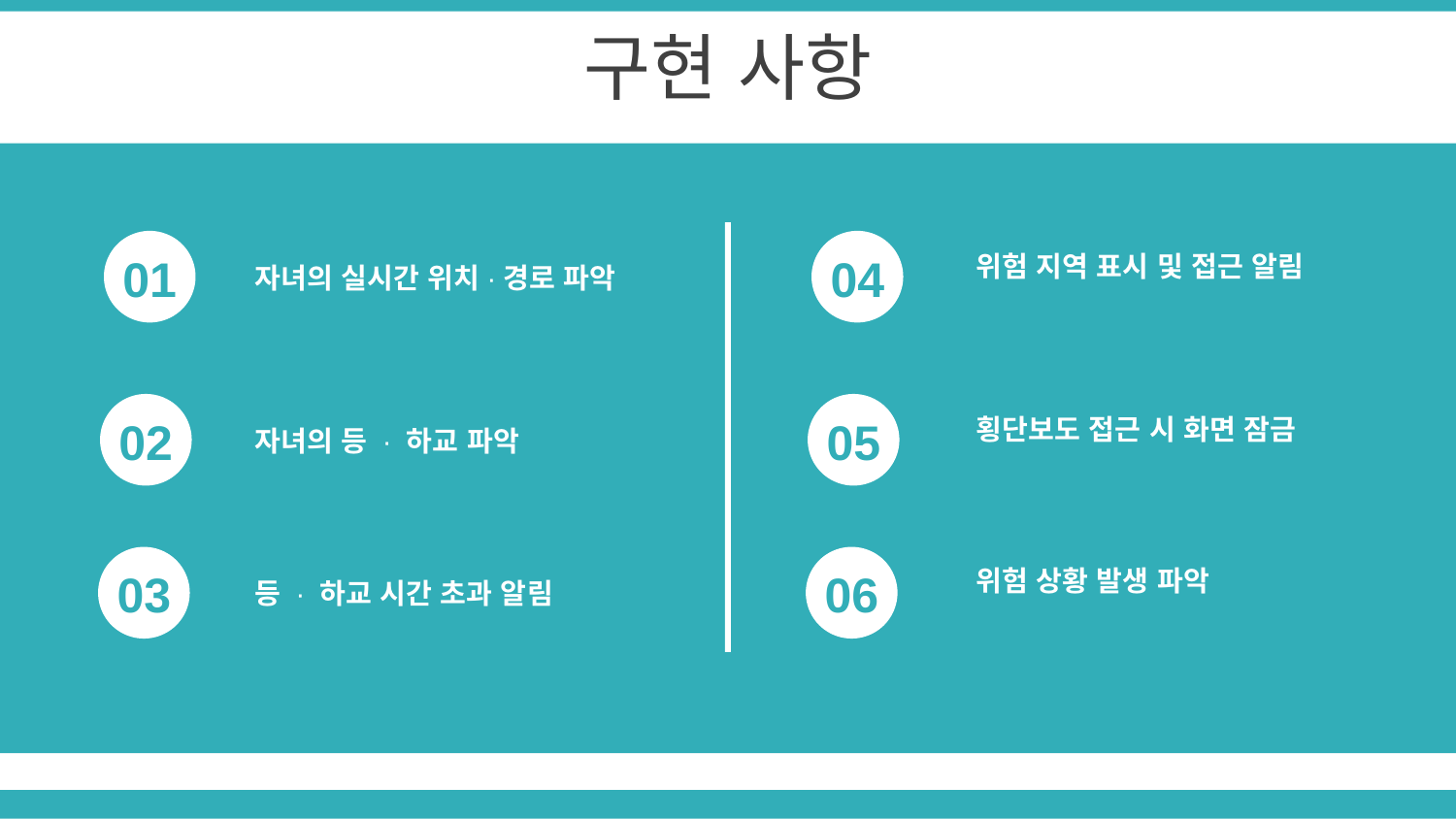

구현 사항

01
04
위험 지역 표시 및 접근 알림
자녀의 실시간 위치·경로 파악

02
05
횡단보도 접근 시 화면 잠금
자녀의 등 · 하교 파악

위험 상황 발생 파악
03
06
등 · 하교 시간 초과 알림